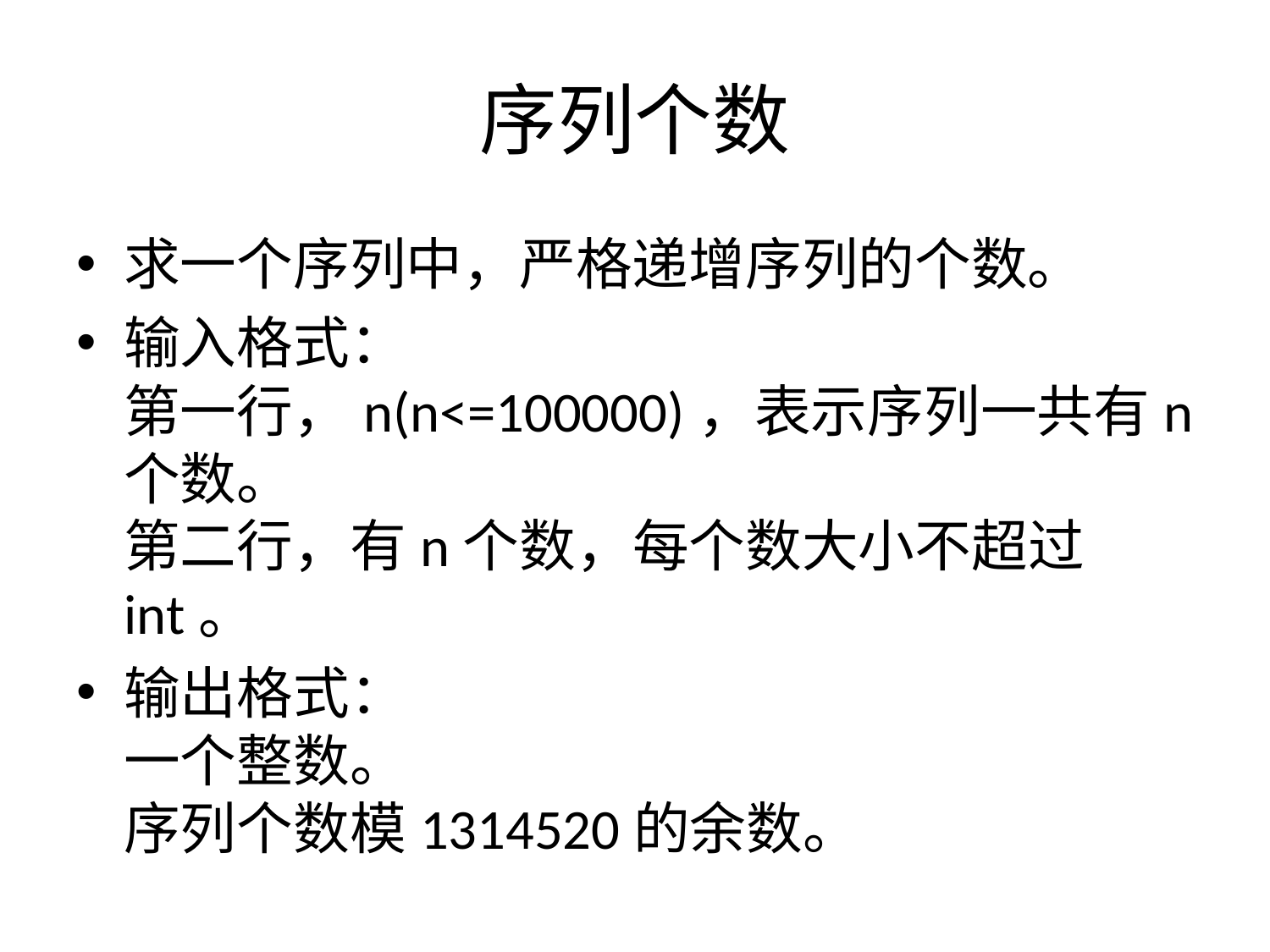

# 序列个数
求一个序列中，严格递增序列的个数。
输入格式：
第一行，n(n<=100000)，表示序列一共有n个数。
第二行，有n个数，每个数大小不超过int。
输出格式：
一个整数。
序列个数模1314520的余数。